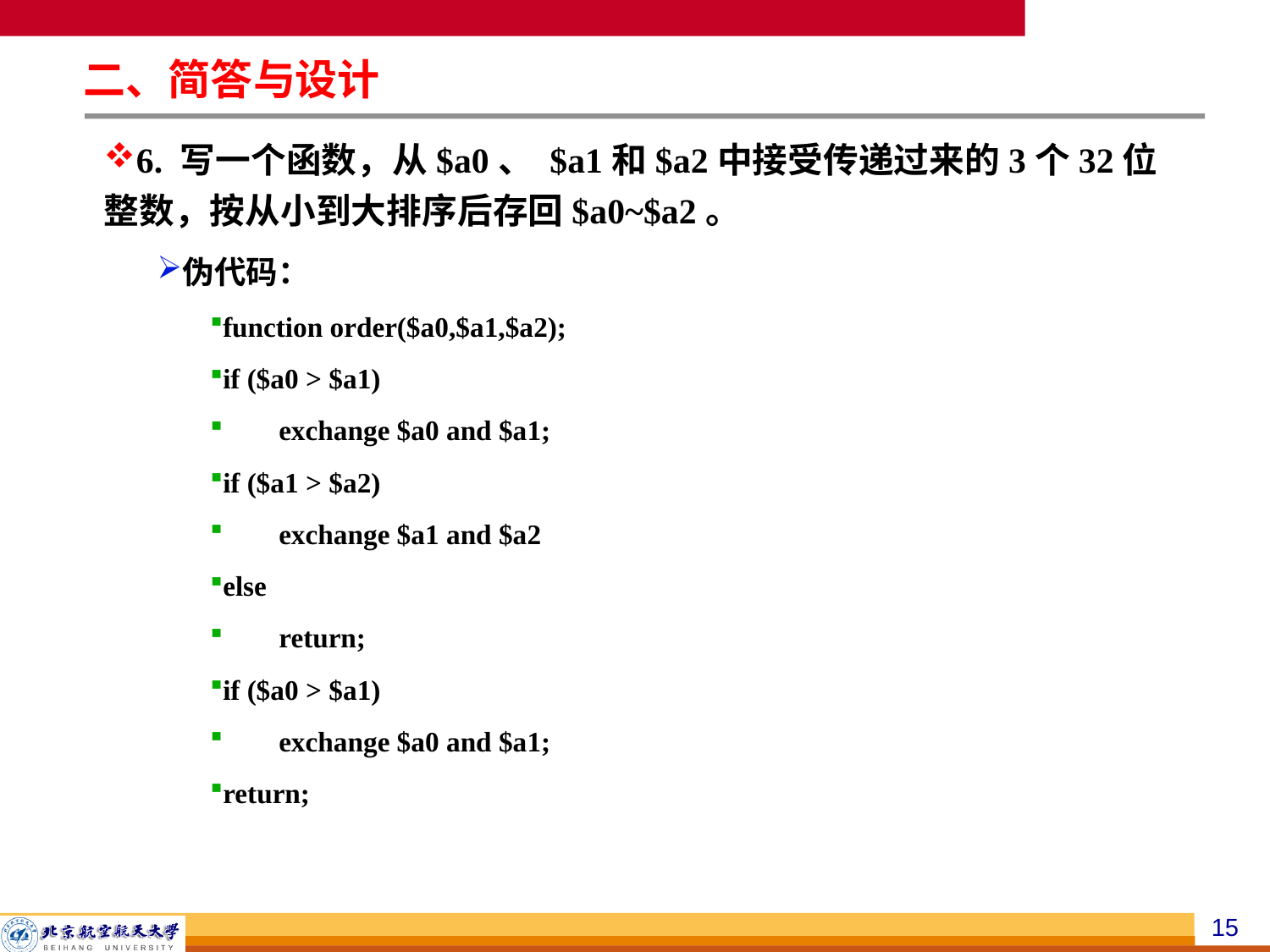

二、简答与设计
6. 写一个函数，从$a0、 $a1和$a2中接受传递过来的3个32位整数，按从小到大排序后存回$a0~$a2。
伪代码：
function order($a0,$a1,$a2);
if ($a0 > $a1)
        exchange $a0 and $a1;
if ($a1 > $a2)
        exchange $a1 and $a2
else
        return;
if ($a0 > $a1)
        exchange $a0 and $a1;
return;